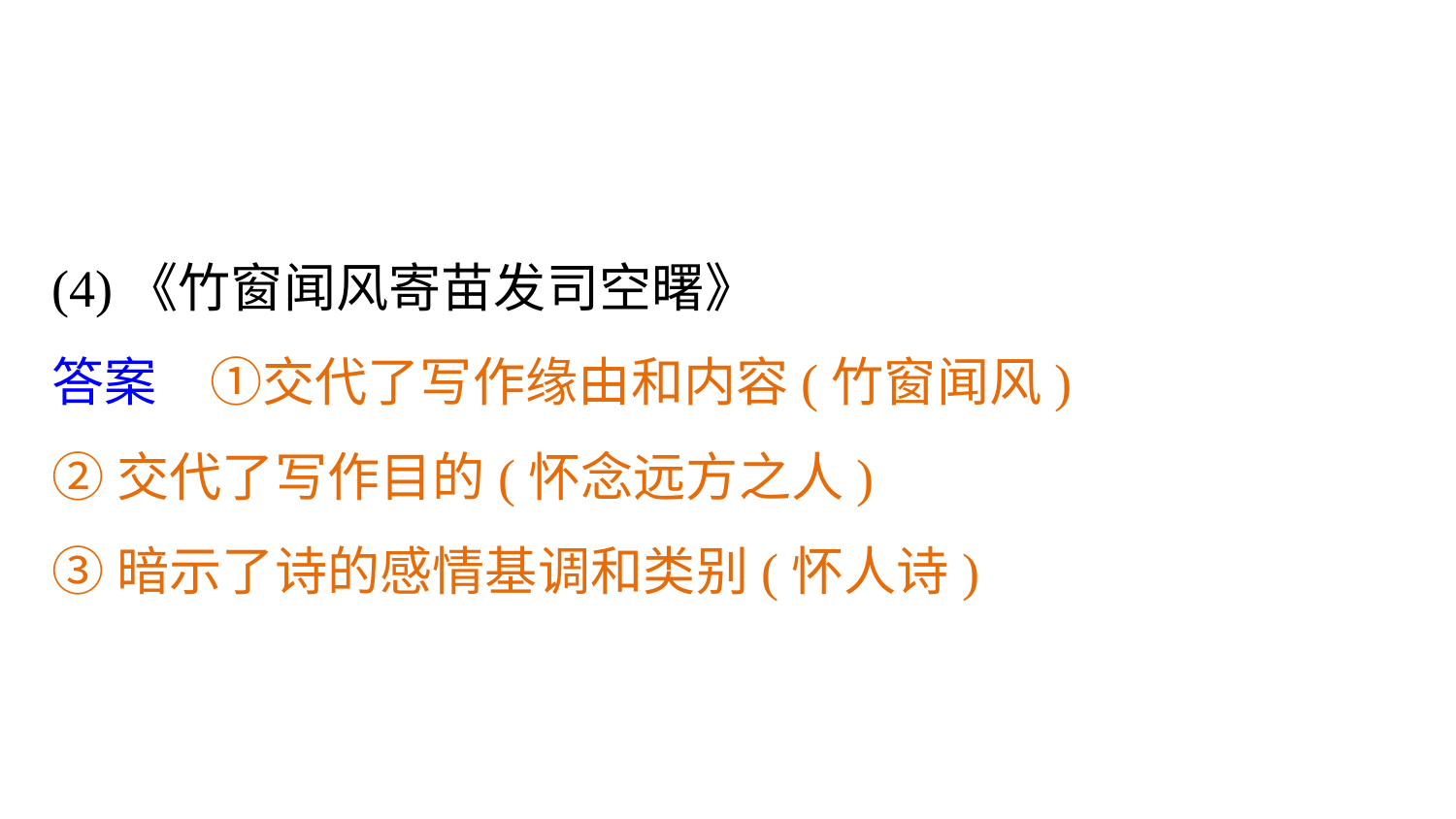

(4)《竹窗闻风寄苗发司空曙》
答案　①交代了写作缘由和内容(竹窗闻风)
②交代了写作目的(怀念远方之人)
③暗示了诗的感情基调和类别(怀人诗)